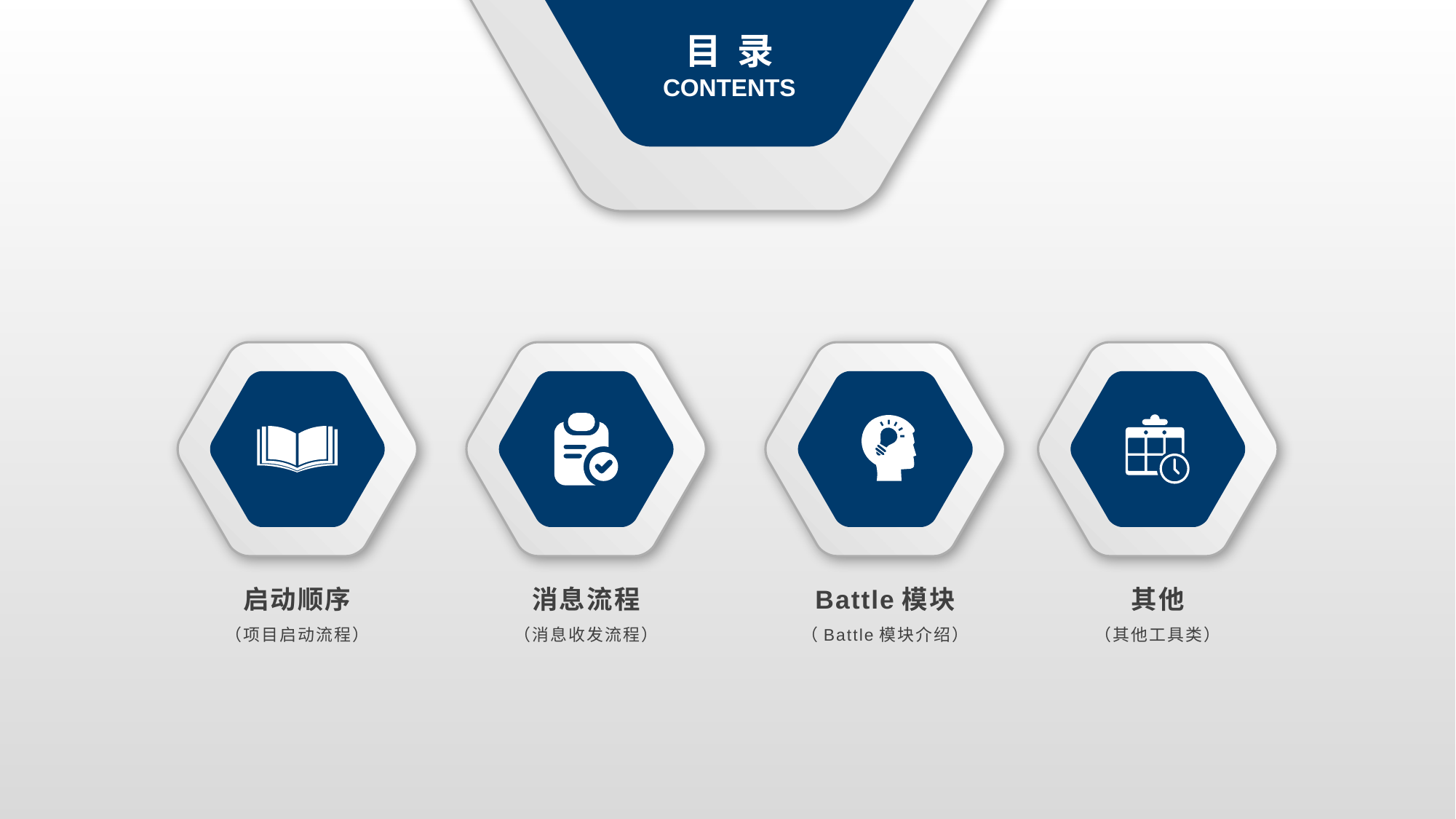

目  录
CONTENTS

启动顺序
（项目启动流程）
消息流程
（消息收发流程）
Battle模块
（Battle模块介绍）
其他
（其他工具类）